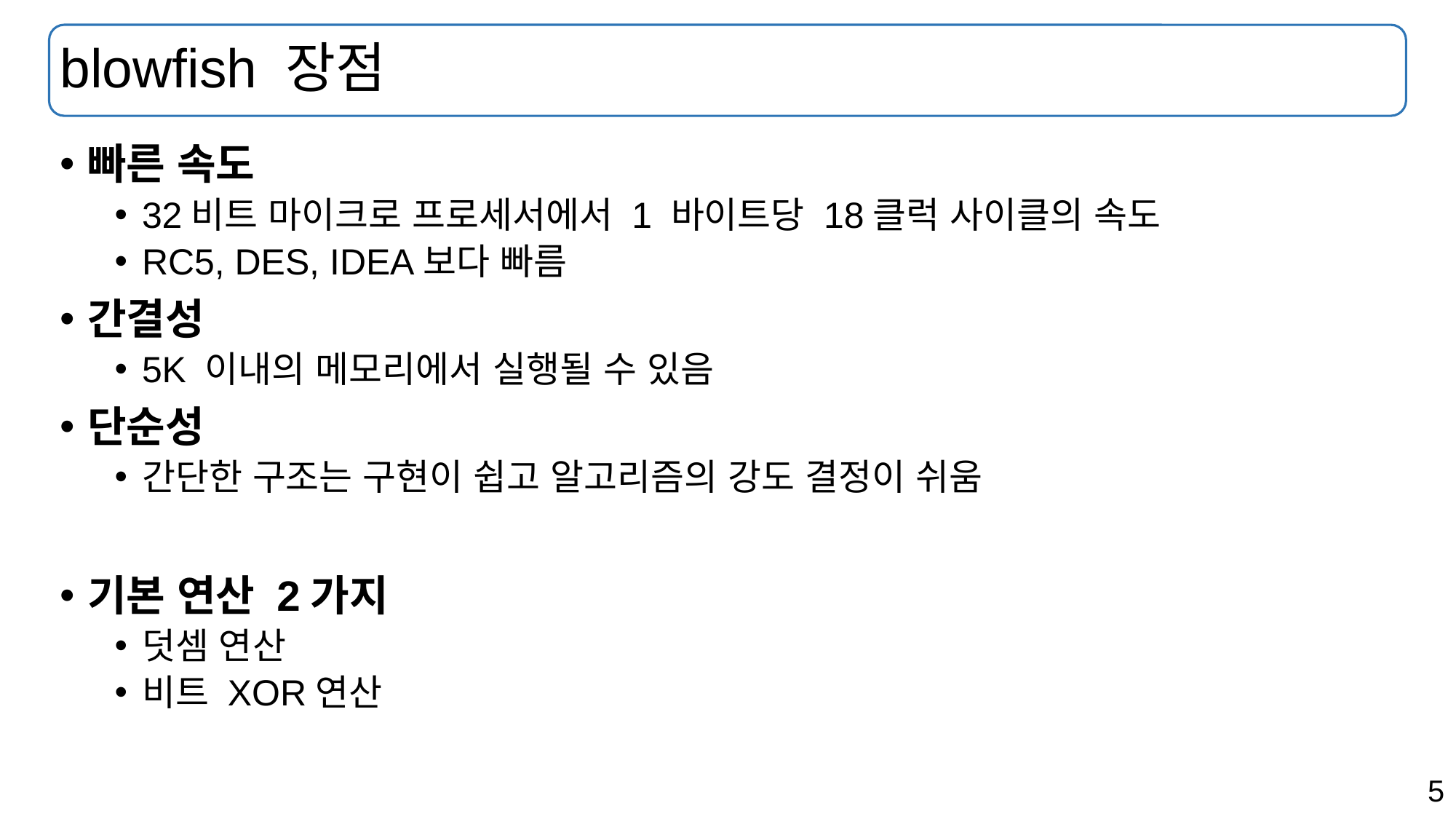

# blowfish 장점
빠른 속도
32비트 마이크로 프로세서에서 1 바이트당 18클럭 사이클의 속도
RC5, DES, IDEA보다 빠름
간결성
5K 이내의 메모리에서 실행될 수 있음
단순성
간단한 구조는 구현이 쉽고 알고리즘의 강도 결정이 쉬움

기본 연산 2가지
덧셈 연산
비트 XOR연산